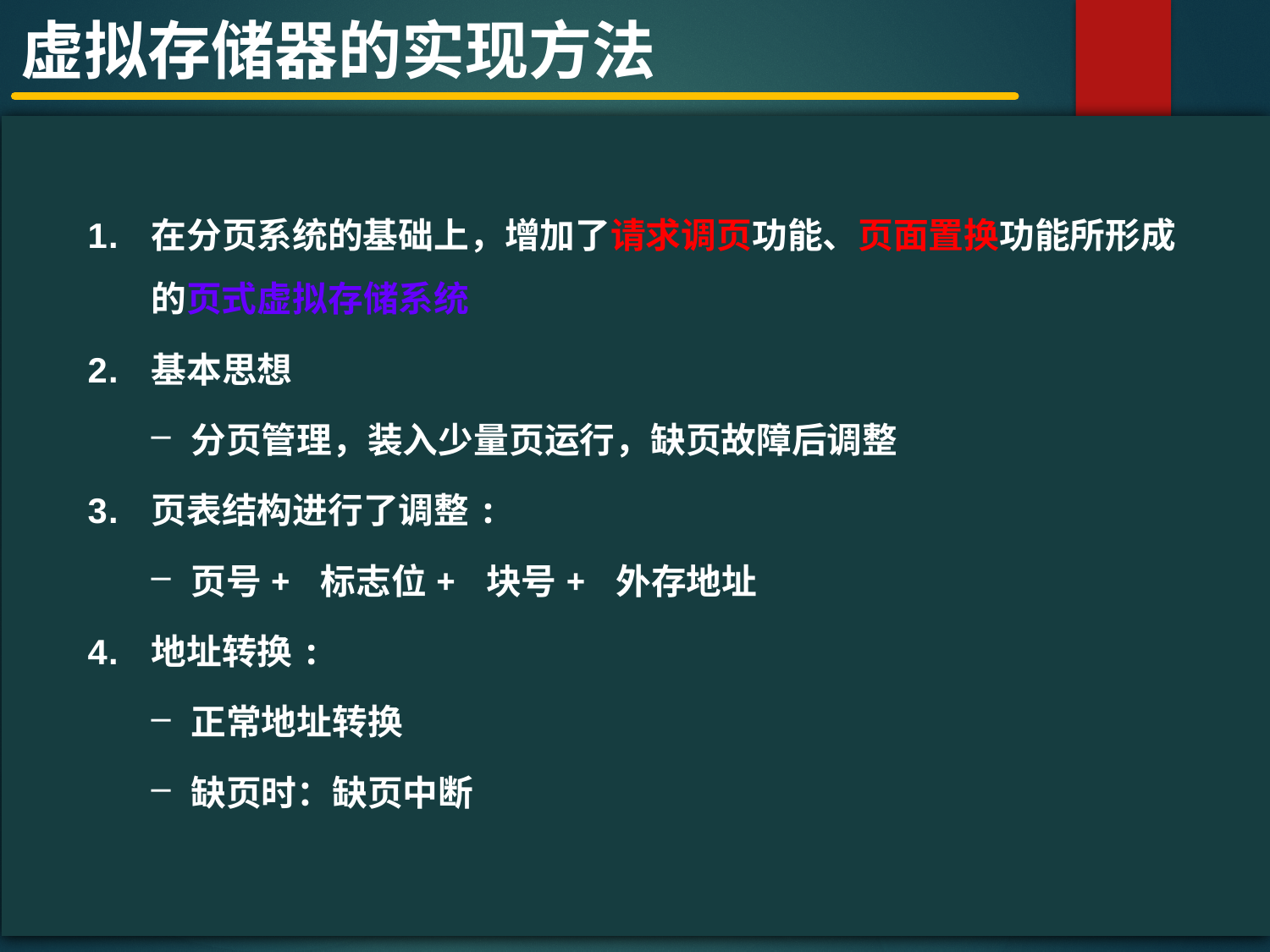

虚拟存储器的实现方法
#
在分页系统的基础上，增加了请求调页功能、页面置换功能所形成的页式虚拟存储系统
基本思想
分页管理，装入少量页运行，缺页故障后调整
页表结构进行了调整:
页号+ 标志位+ 块号+ 外存地址
地址转换:
正常地址转换
缺页时：缺页中断